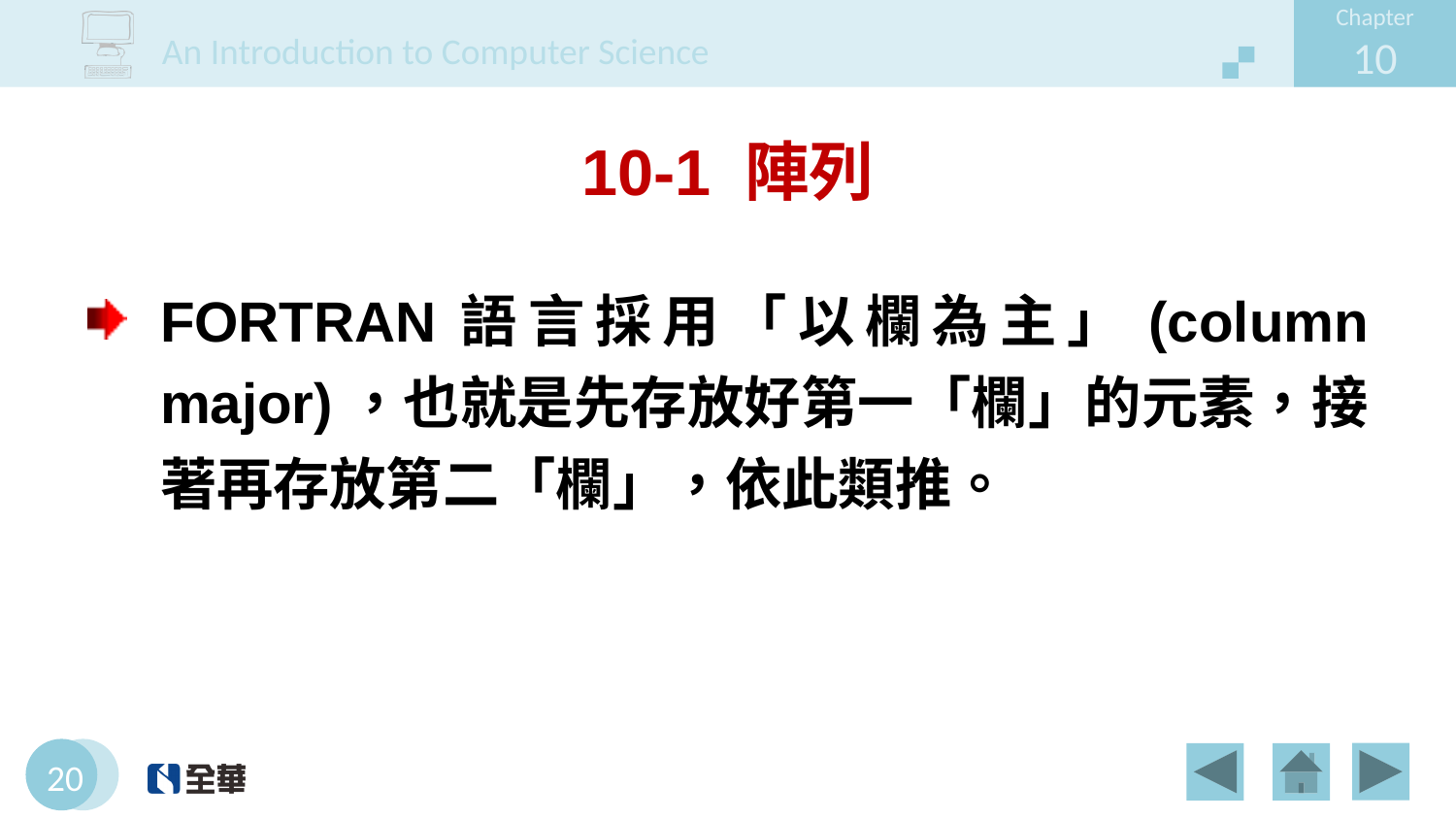

# 10-1 陣列
FORTRAN語言採用「以欄為主」(column major)，也就是先存放好第一「欄」的元素，接著再存放第二「欄」，依此類推。